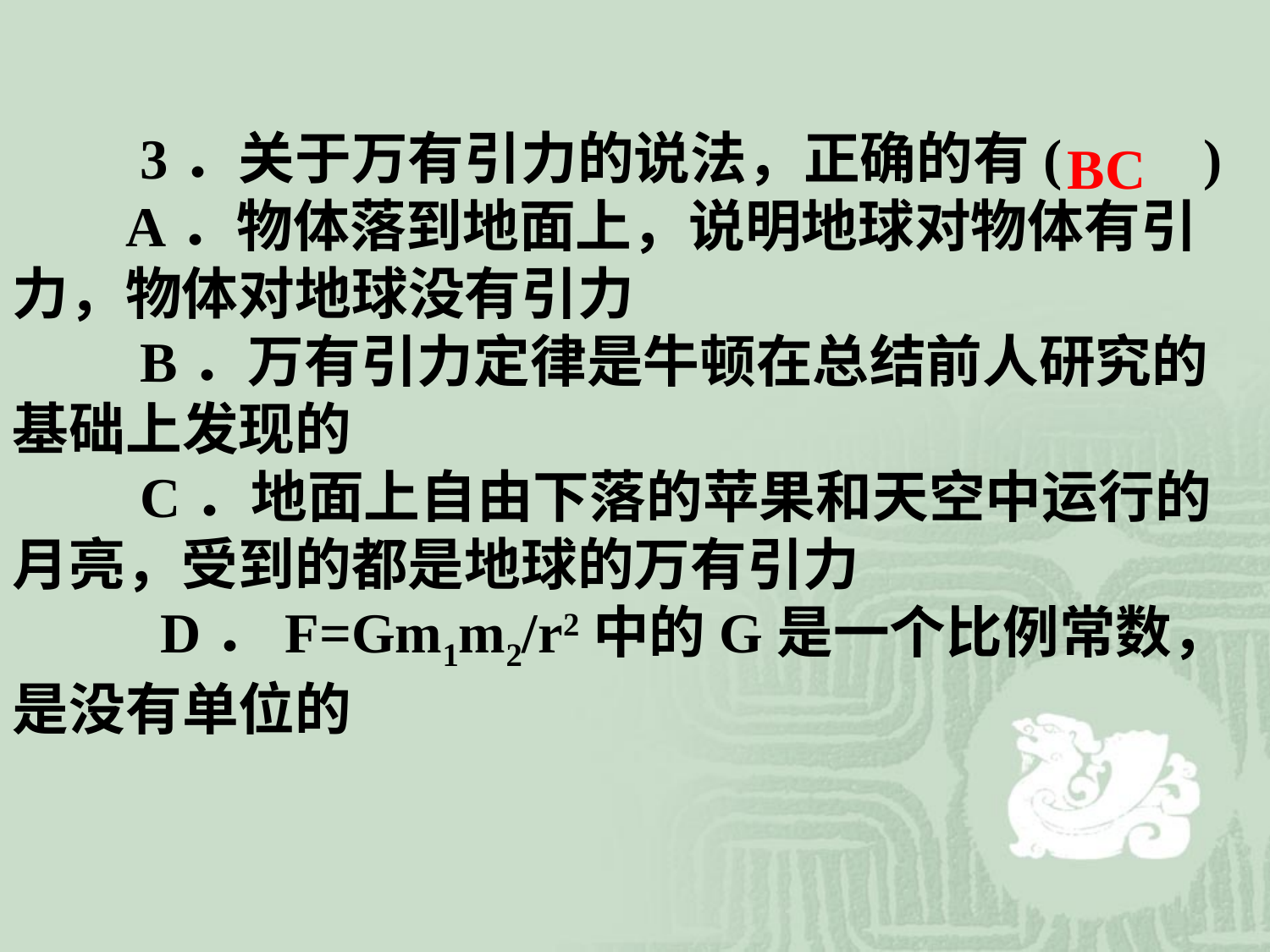

3．关于万有引力的说法，正确的有(          )
        A．物体落到地面上，说明地球对物体有引力，物体对地球没有引力
         B．万有引力定律是牛顿在总结前人研究的基础上发现的
         C．地面上自由下落的苹果和天空中运行的月亮，受到的都是地球的万有引力
  　   D．F=Gm1m2/r2中的G是一个比例常数，是没有单位的
BC